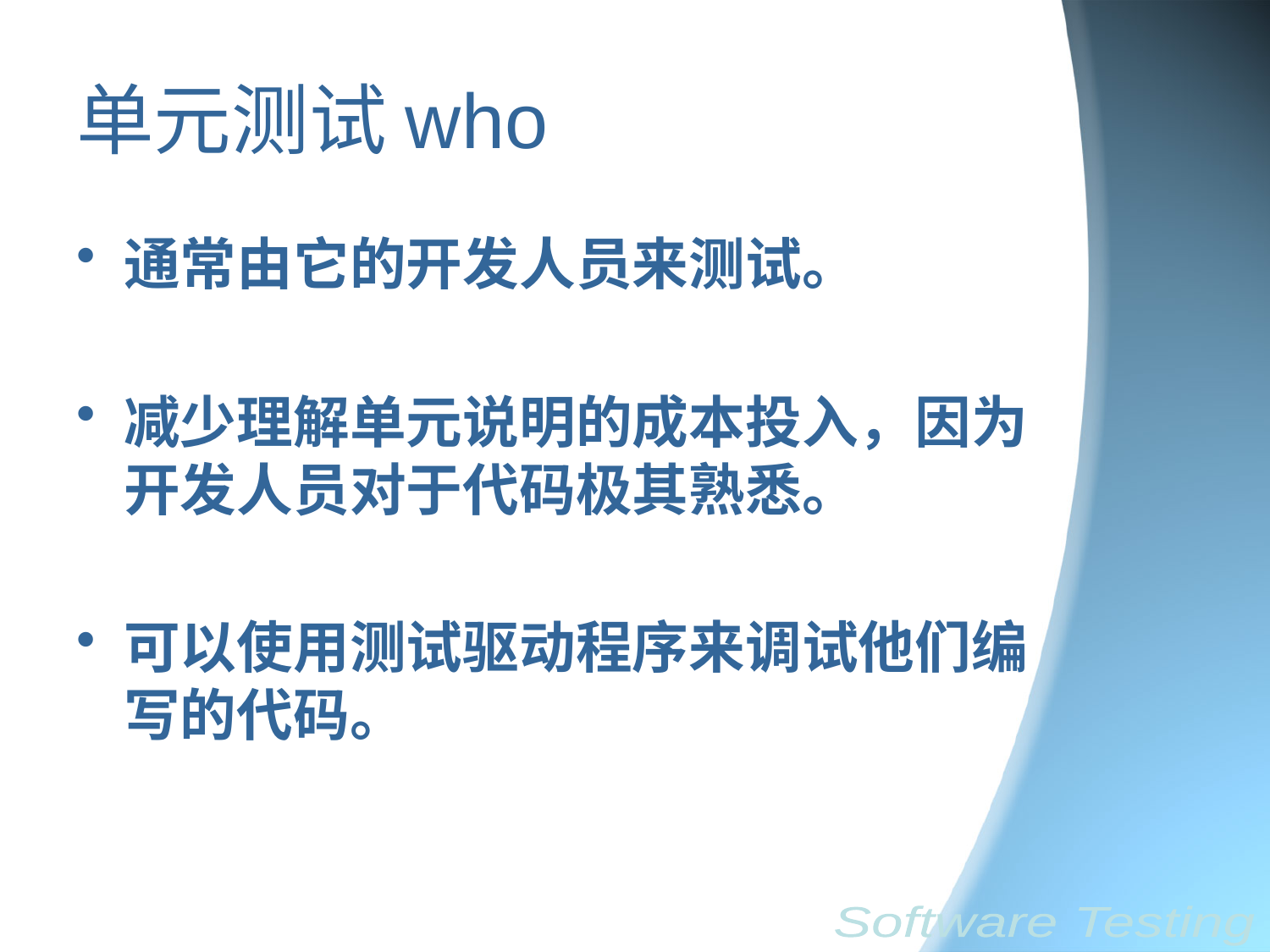

# 单元测试who
通常由它的开发人员来测试。

减少理解单元说明的成本投入，因为开发人员对于代码极其熟悉。

可以使用测试驱动程序来调试他们编写的代码。